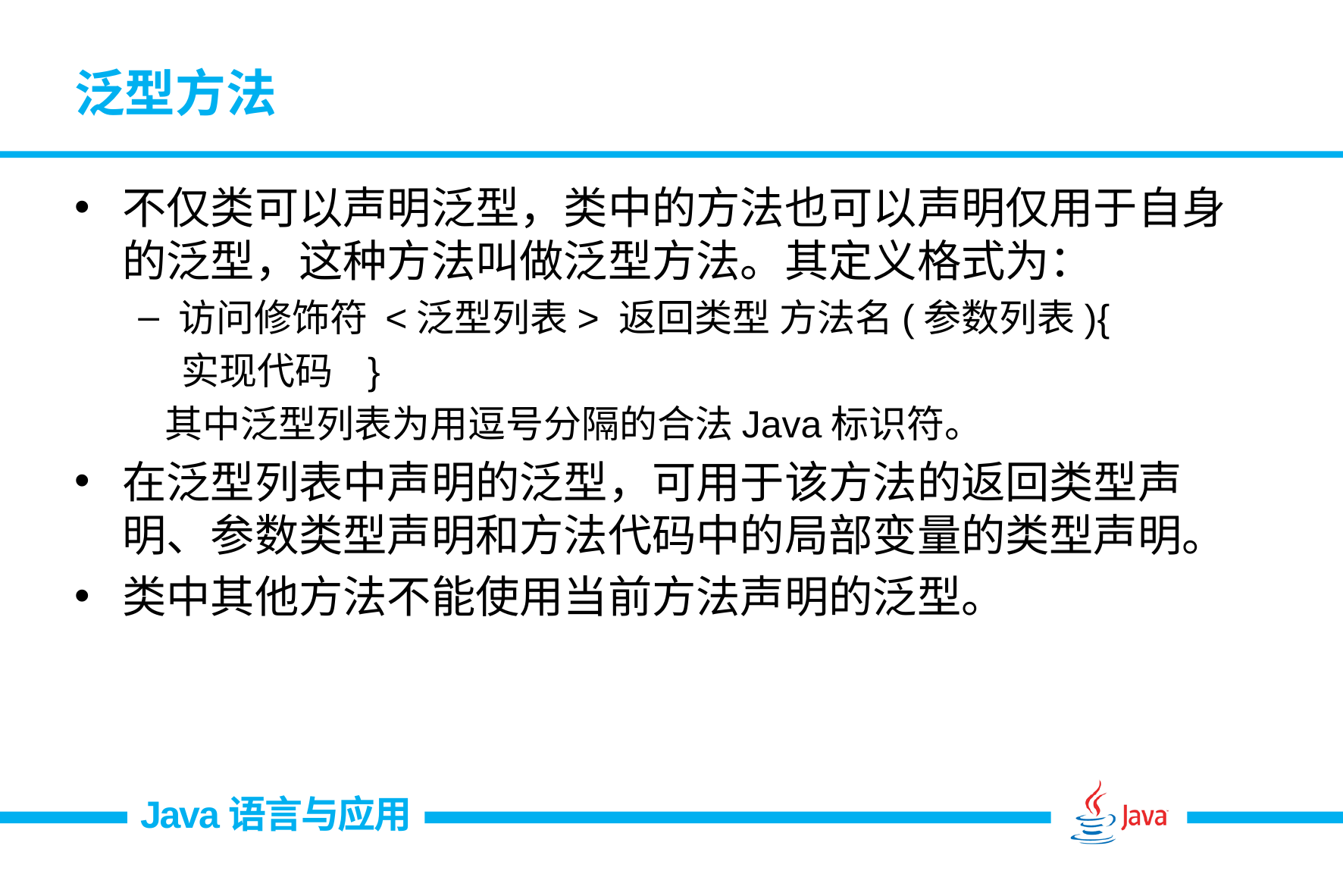

# 泛型方法
不仅类可以声明泛型，类中的方法也可以声明仅用于自身的泛型，这种方法叫做泛型方法。其定义格式为：
访问修饰符 <泛型列表> 返回类型 方法名(参数列表){
    实现代码   }
  其中泛型列表为用逗号分隔的合法Java标识符。
在泛型列表中声明的泛型，可用于该方法的返回类型声明、参数类型声明和方法代码中的局部变量的类型声明。
类中其他方法不能使用当前方法声明的泛型。